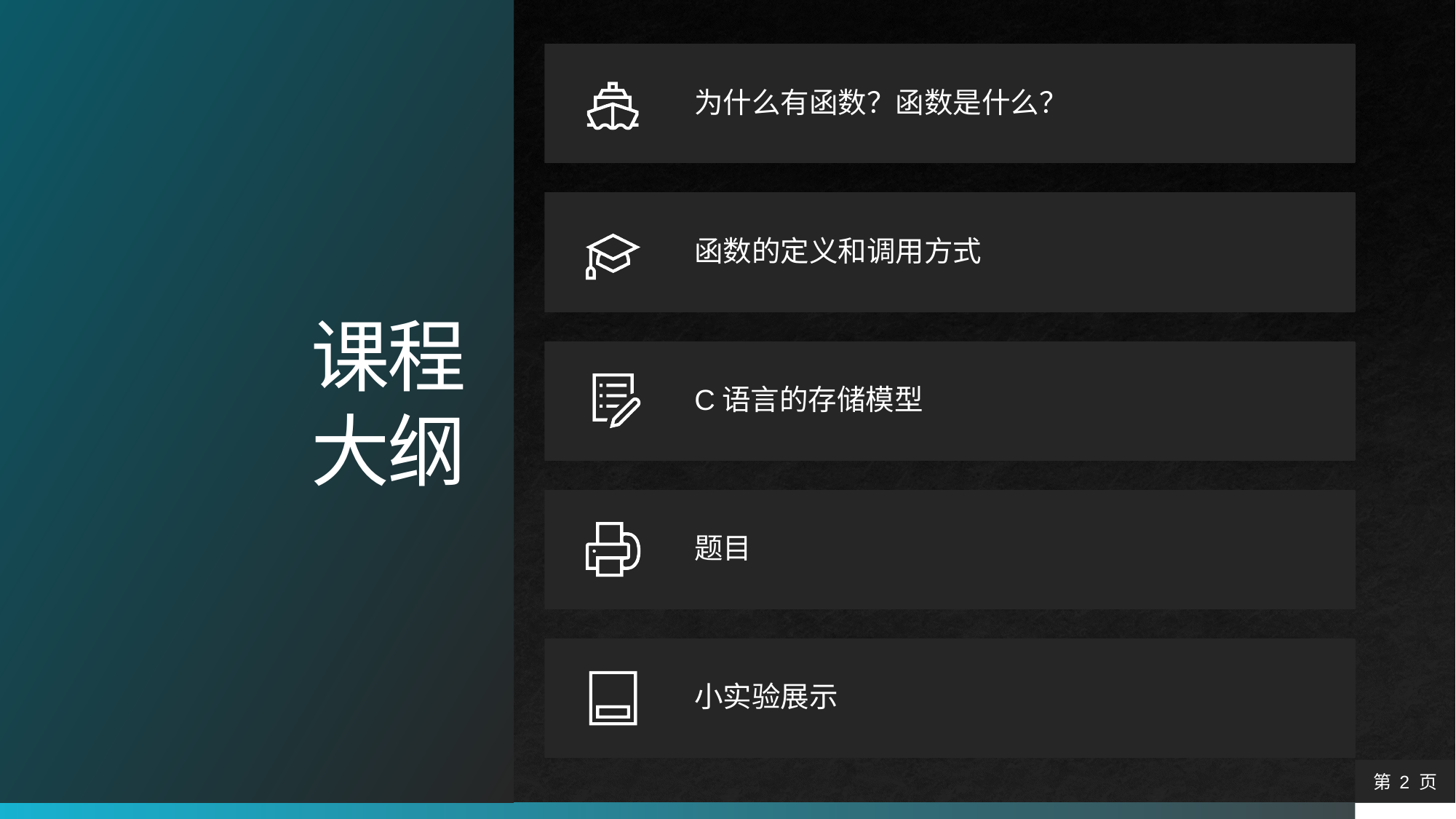

# 课程 大纲​​
为什么有函数？函数是什么？
函数的定义和调用方式
C语言的存储模型
题目
小实验展示
第 2 页